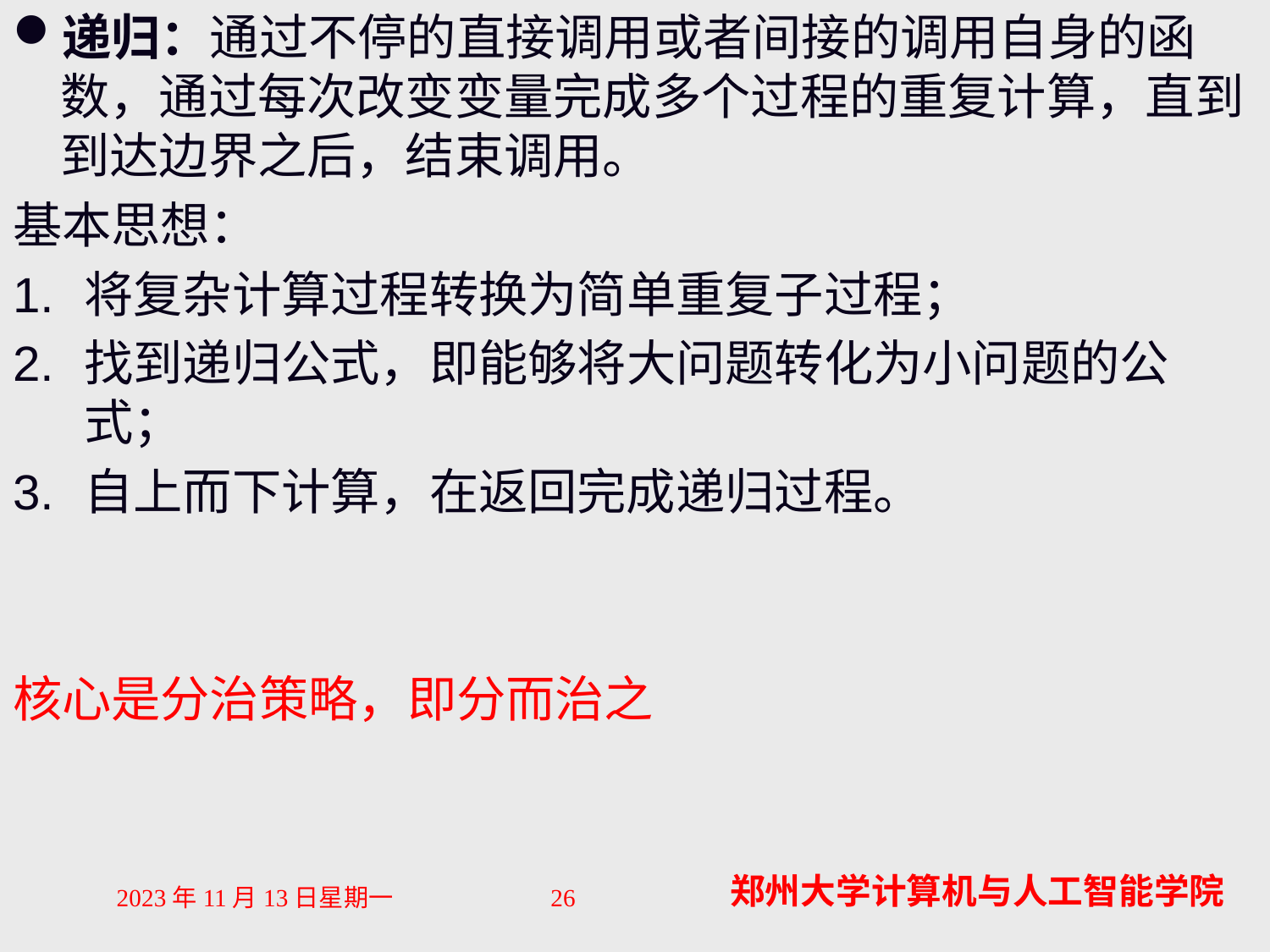

递归：通过不停的直接调用或者间接的调用自身的函数，通过每次改变变量完成多个过程的重复计算，直到到达边界之后，结束调用。
基本思想：
将复杂计算过程转换为简单重复子过程；
找到递归公式，即能够将大问题转化为小问题的公式；
自上而下计算，在返回完成递归过程。

核心是分治策略，即分而治之